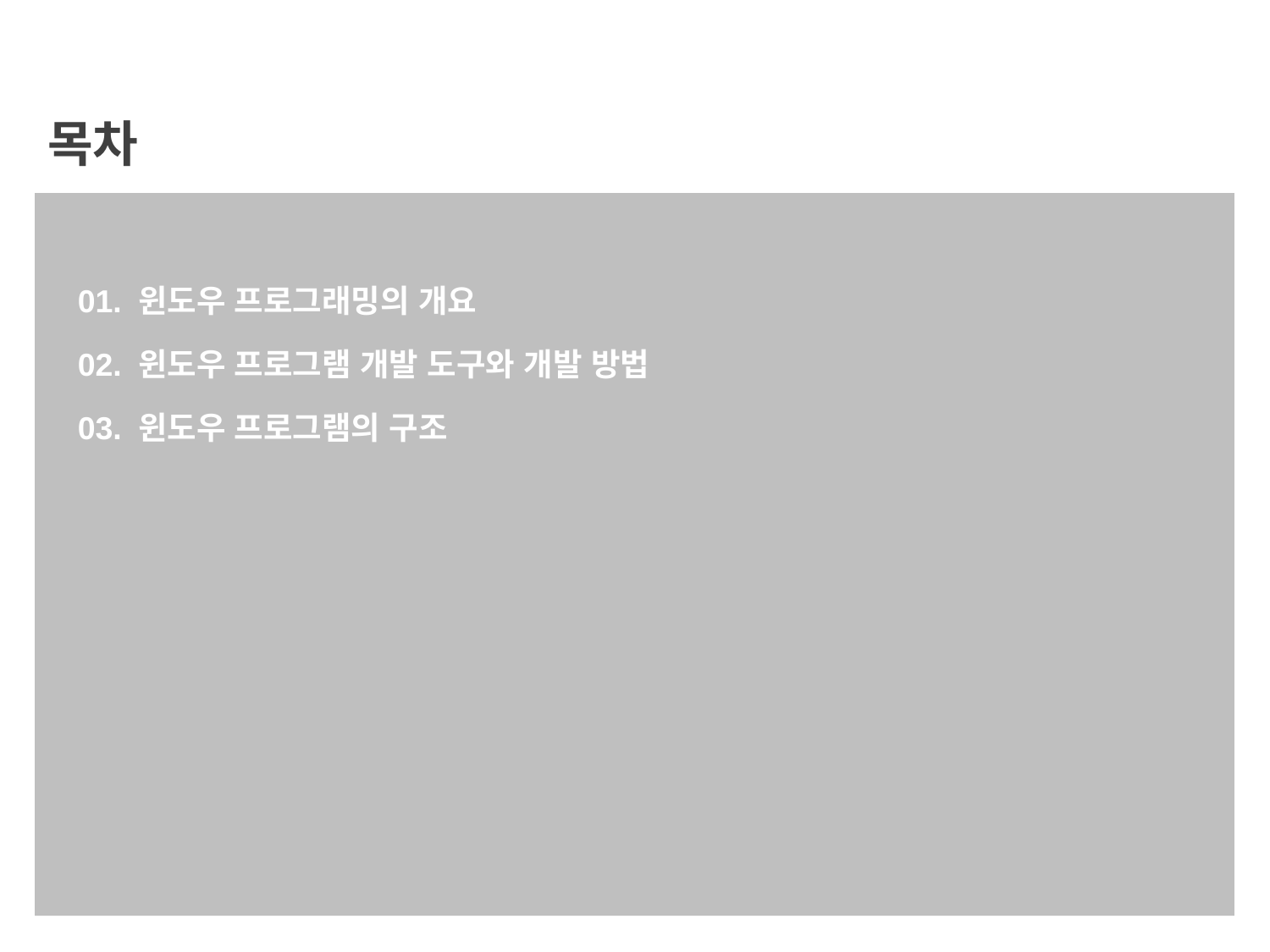

01. 윈도우 프로그래밍의 개요
02. 윈도우 프로그램 개발 도구와 개발 방법
03. 윈도우 프로그램의 구조